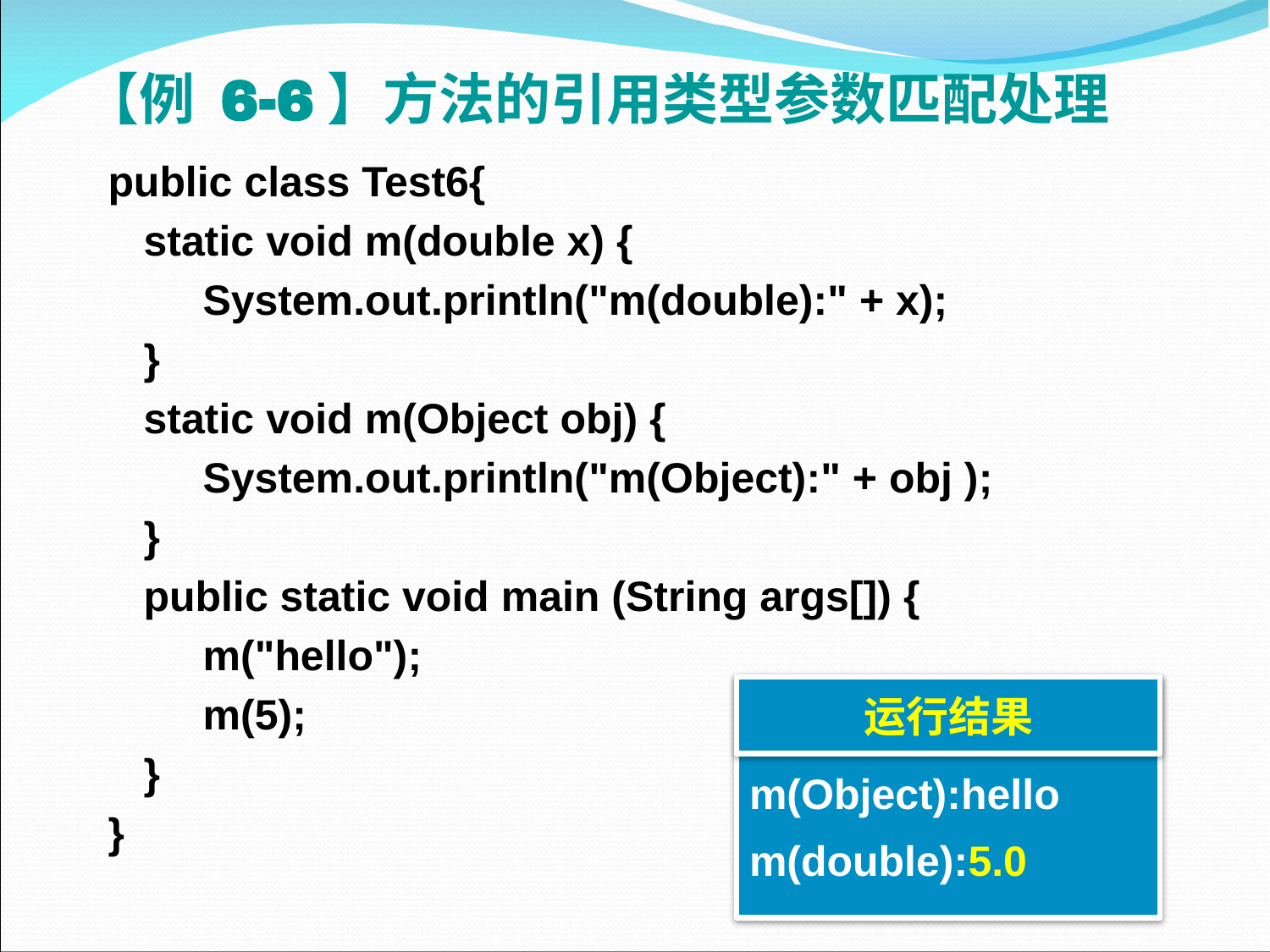

# 【例 6-6】方法的引用类型参数匹配处理
public class Test6{
   static void m(double x) {
        System.out.println("m(double):" + x);
   }
   static void m(Object obj) {
        System.out.println("m(Object):" + obj );
   }
   public static void main (String args[]) {
        m("hello");
        m(5);
   }
}

m(Object):hello
m(double):5.0
运行结果